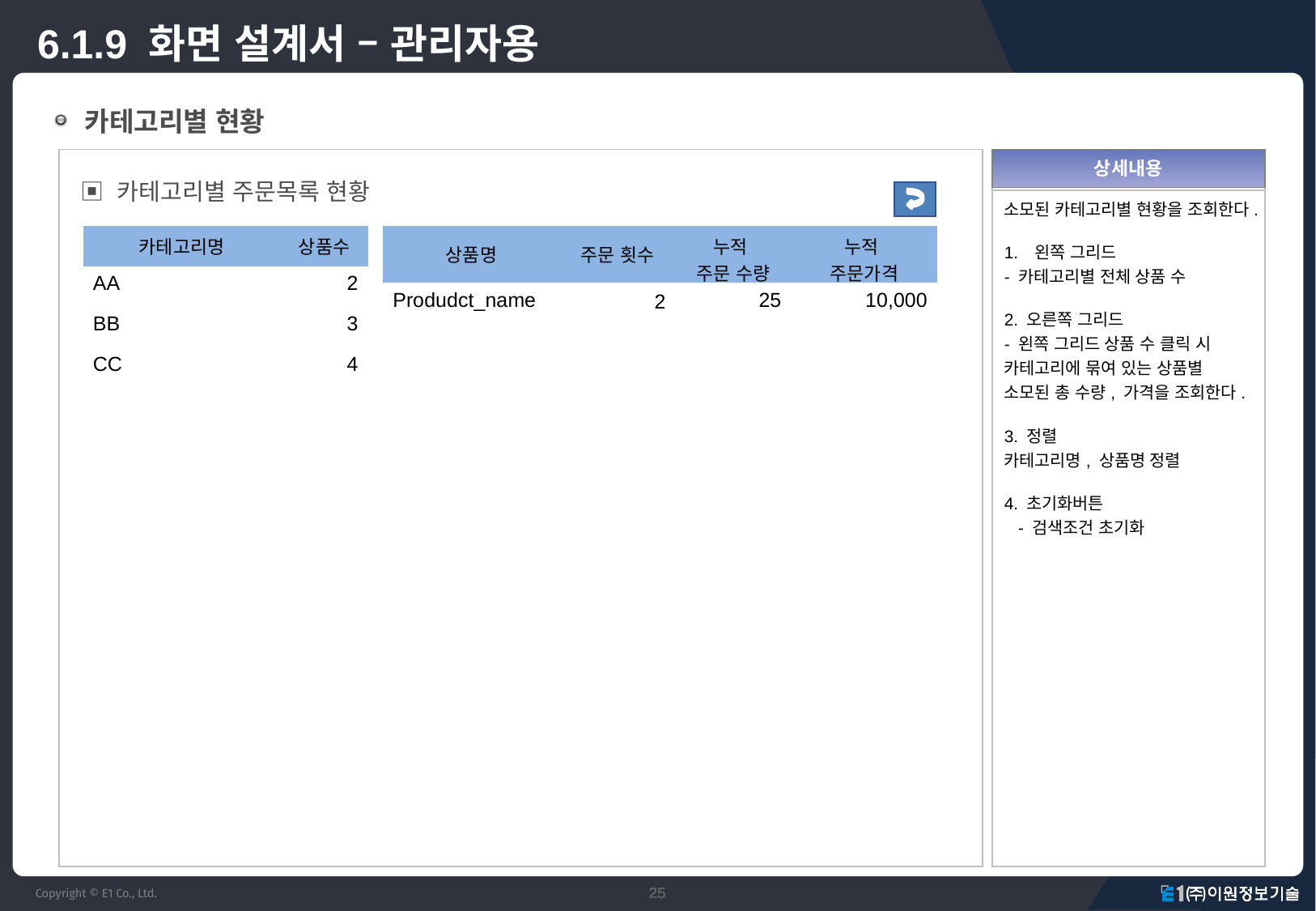

# 6.1.9 화면 설계서 – 관리자용
 카테고리별 현황
|  |
| --- |
| 소모된 카테고리별 현황을 조회한다. 왼쪽 그리드 - 카테고리별 전체 상품 수 2. 오른쪽 그리드 - 왼쪽 그리드 상품 수 클릭 시 카테고리에 묶여 있는 상품별 소모된 총 수량, 가격을 조회한다. 3. 정렬 카테고리명, 상품명 정렬 4. 초기화버튼 - 검색조건 초기화 |
|  |
| --- |
상세내용
▣ 카테고리별 주문목록 현황

| 상품명 | 주문 횟수 | 누적 주문 수량 | 누적 주문가격 |
| --- | --- | --- | --- |
| Produdct\_name | 2 | 25 | 10,000 |
|  |  |  |  |
|  |  |  |  |
|  |  |  |  |
|  |  |  |  |
|  |  |  |  |
|  |  |  |  |
|  |  |  |  |
| 카테고리명 | 상품수 |
| --- | --- |
| AA | 2 |
| BB | 3 |
| CC | 4 |
|  |  |
|  |  |
|  |  |
|  |  |
|  |  |
25
25